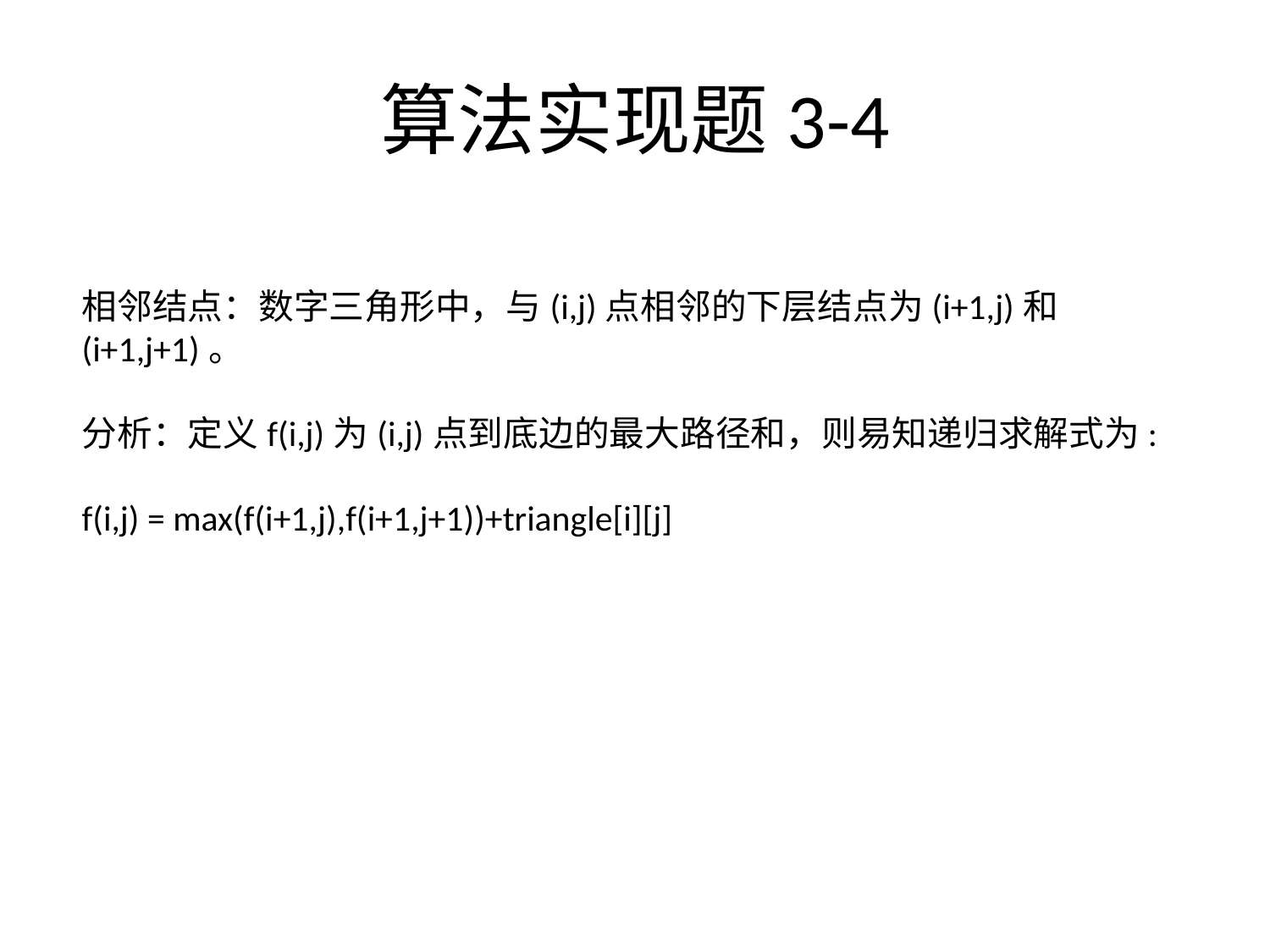

# 算法实现题3-4
相邻结点：数字三角形中，与(i,j)点相邻的下层结点为(i+1,j)和(i+1,j+1)。

分析：定义f(i,j)为(i,j)点到底边的最大路径和，则易知递归求解式为:

f(i,j) = max(f(i+1,j),f(i+1,j+1))+triangle[i][j]